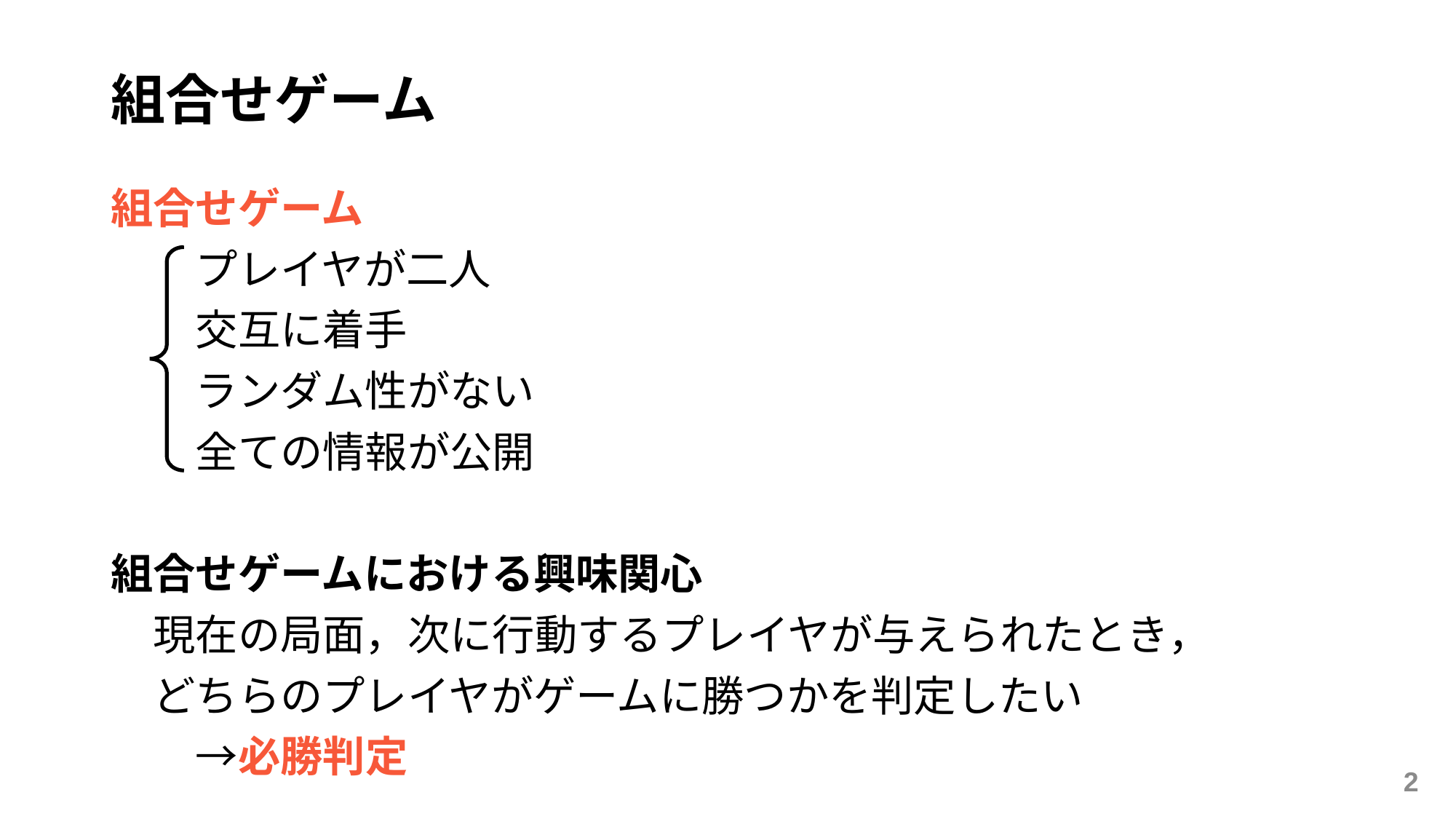

# 組合せゲーム
組合せゲーム
　　プレイヤが二人
　　交互に着手
　　ランダム性がない
　　全ての情報が公開

組合せゲームにおける興味関心
　現在の局面，次に行動するプレイヤが与えられたとき，
　どちらのプレイヤがゲームに勝つかを判定したい
　　→必勝判定

2